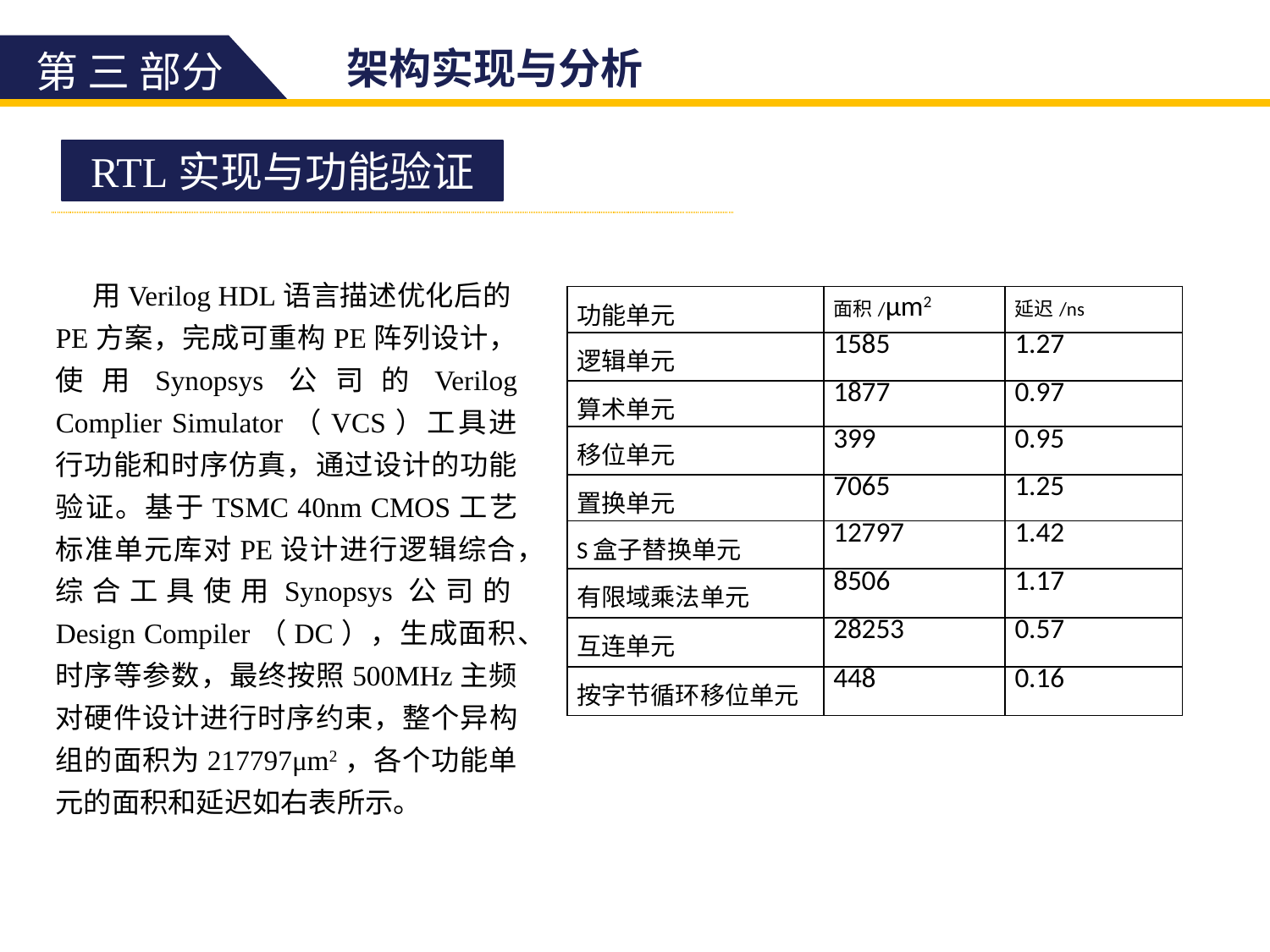

架构实现与分析

第 三 部分

RTL实现与功能验证

用Verilog HDL语言描述优化后的PE方案，完成可重构PE阵列设计，使用Synopsys公司的Verilog Complier Simulator（VCS）工具进行功能和时序仿真，通过设计的功能验证。基于TSMC 40nm CMOS工艺标准单元库对PE设计进行逻辑综合，综合工具使用Synopsys公司的Design Compiler（DC），生成面积、时序等参数，最终按照500MHz主频对硬件设计进行时序约束，整个异构组的面积为217797μm2，各个功能单元的面积和延迟如右表所示。
| 功能单元 | 面积/μm2 | 延迟/ns |
| --- | --- | --- |
| 逻辑单元 | 1585 | 1.27 |
| 算术单元 | 1877 | 0.97 |
| 移位单元 | 399 | 0.95 |
| 置换单元 | 7065 | 1.25 |
| S盒子替换单元 | 12797 | 1.42 |
| 有限域乘法单元 | 8506 | 1.17 |
| 互连单元 | 28253 | 0.57 |
| 按字节循环移位单元 | 448 | 0.16 |